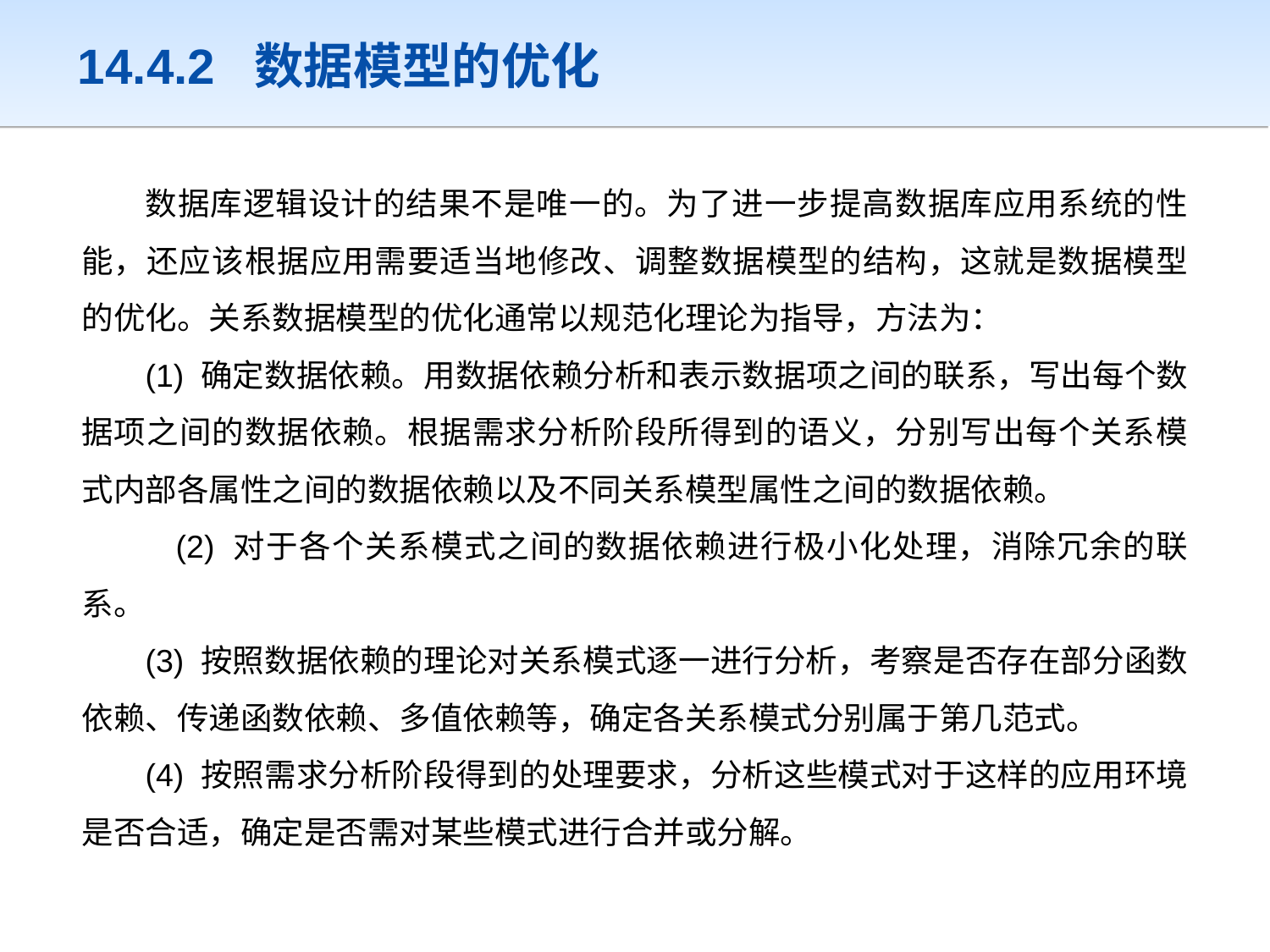

14.4.2  数据模型的优化

数据定义
数据库逻辑设计的结果不是唯一的。为了进一步提高数据库应用系统的性能，还应该根据应用需要适当地修改、调整数据模型的结构，这就是数据模型的优化。关系数据模型的优化通常以规范化理论为指导，方法为：
(1) 确定数据依赖。用数据依赖分析和表示数据项之间的联系，写出每个数据项之间的数据依赖。根据需求分析阶段所得到的语义，分别写出每个关系模式内部各属性之间的数据依赖以及不同关系模型属性之间的数据依赖。
   (2) 对于各个关系模式之间的数据依赖进行极小化处理，消除冗余的联系。
(3) 按照数据依赖的理论对关系模式逐一进行分析，考察是否存在部分函数依赖、传递函数依赖、多值依赖等，确定各关系模式分别属于第几范式。
(4) 按照需求分析阶段得到的处理要求，分析这些模式对于这样的应用环境是否合适，确定是否需对某些模式进行合并或分解。